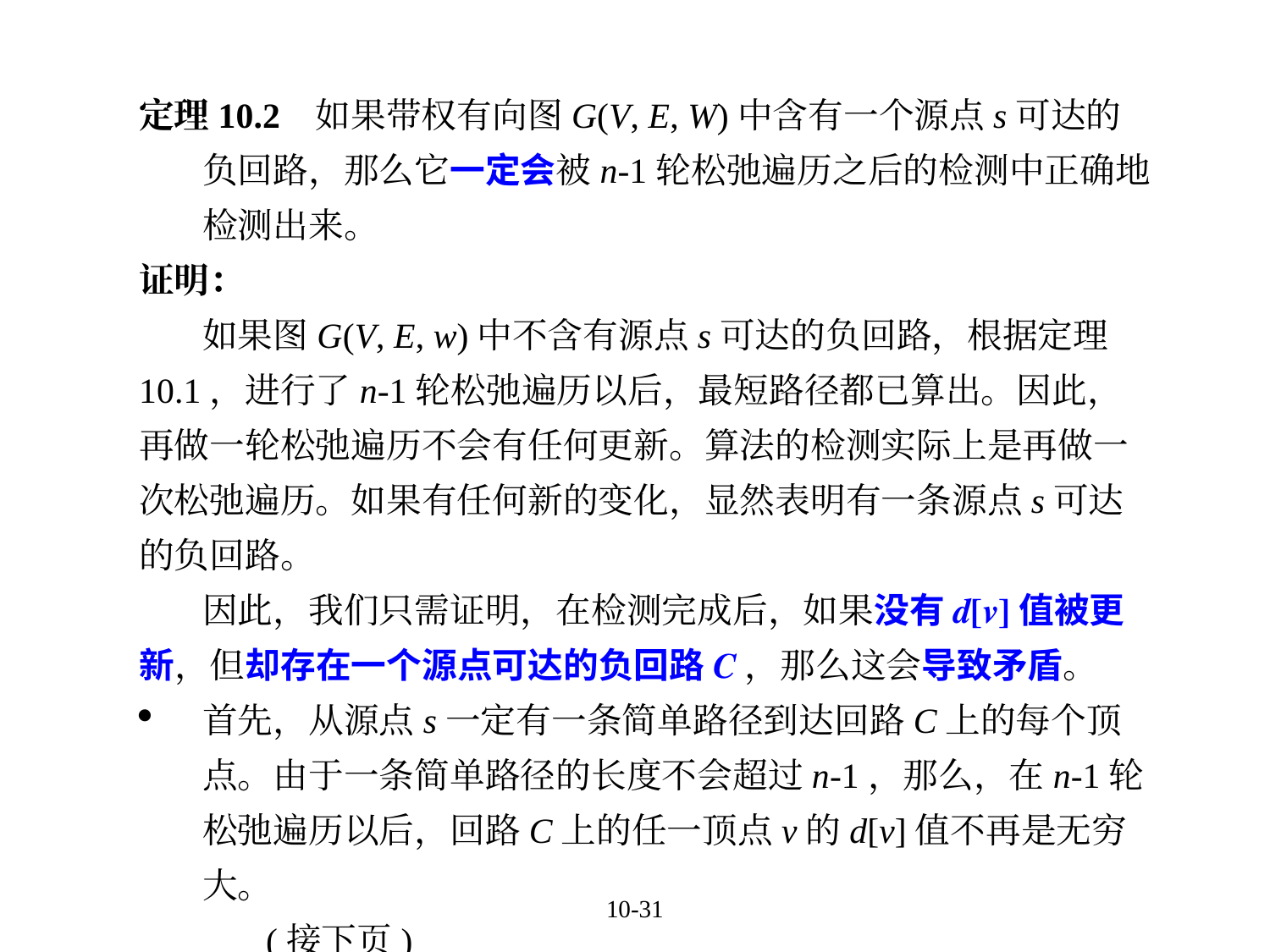

定理10.2   如果带权有向图G(V, E, W)中含有一个源点s可达的负回路，那么它一定会被n-1轮松弛遍历之后的检测中正确地检测出来。
证明：
如果图G(V, E, w)中不含有源点s可达的负回路，根据定理10.1，进行了n-1轮松弛遍历以后，最短路径都已算出。因此，再做一轮松弛遍历不会有任何更新。算法的检测实际上是再做一次松弛遍历。如果有任何新的变化，显然表明有一条源点s可达的负回路。
因此，我们只需证明，在检测完成后，如果没有d[v]值被更新，但却存在一个源点可达的负回路C，那么这会导致矛盾。
首先，从源点s一定有一条简单路径到达回路C上的每个顶点。由于一条简单路径的长度不会超过n-1，那么，在n-1轮松弛遍历以后，回路C上的任一顶点v的d[v]值不再是无穷大。
	(接下页)
10-31